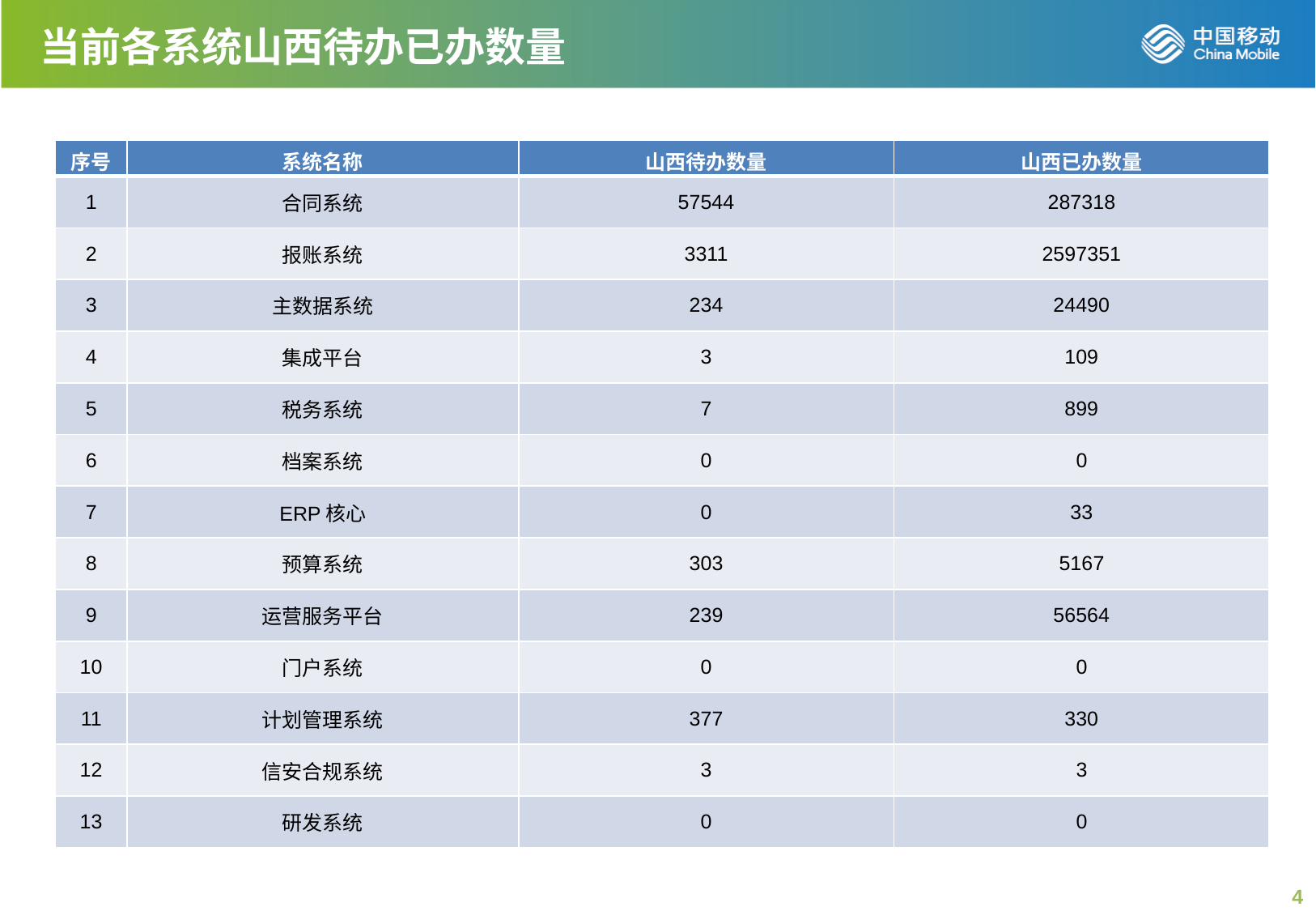

当前各系统山西待办已办数量
| 序号 | 系统名称 | 山西待办数量 | 山西已办数量 |
| --- | --- | --- | --- |
| 1 | 合同系统 | 57544 | 287318 |
| 2 | 报账系统 | 3311 | 2597351 |
| 3 | 主数据系统 | 234 | 24490 |
| 4 | 集成平台 | 3 | 109 |
| 5 | 税务系统 | 7 | 899 |
| 6 | 档案系统 | 0 | 0 |
| 7 | ERP核心 | 0 | 33 |
| 8 | 预算系统 | 303 | 5167 |
| 9 | 运营服务平台 | 239 | 56564 |
| 10 | 门户系统 | 0 | 0 |
| 11 | 计划管理系统 | 377 | 330 |
| 12 | 信安合规系统 | 3 | 3 |
| 13 | 研发系统 | 0 | 0 |